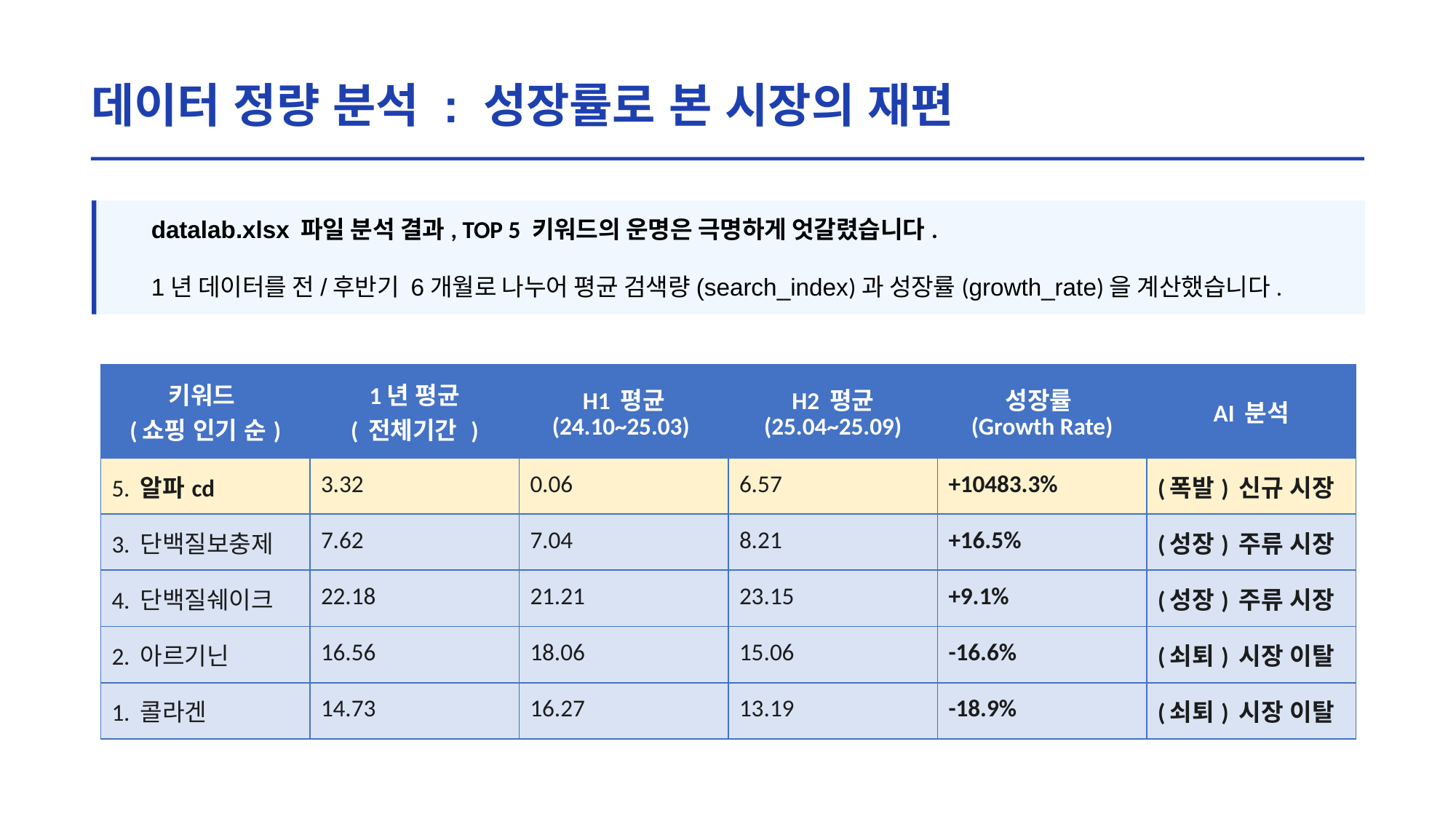

데이터 정량 분석 : 성장률로 본 시장의 재편

datalab.xlsx 파일 분석 결과, TOP 5 키워드의 운명은 극명하게 엇갈렸습니다.

1년 데이터를 전/후반기 6개월로 나누어 평균 검색량(search_index)과 성장률(growth_rate)을 계산했습니다.
| 키워드 (쇼핑 인기 순) | 1년 평균 ( 전체기간 ) | H1 평균 (24.10~25.03) | H2 평균 (25.04~25.09) | 성장률 (Growth Rate) | AI 분석 |
| --- | --- | --- | --- | --- | --- |
| 5. 알파cd | 3.32 | 0.06 | 6.57 | +10483.3% | (폭발) 신규 시장 |
| 3. 단백질보충제 | 7.62 | 7.04 | 8.21 | +16.5% | (성장) 주류 시장 |
| 4. 단백질쉐이크 | 22.18 | 21.21 | 23.15 | +9.1% | (성장) 주류 시장 |
| 2. 아르기닌 | 16.56 | 18.06 | 15.06 | -16.6% | (쇠퇴) 시장 이탈 |
| 1. 콜라겐 | 14.73 | 16.27 | 13.19 | -18.9% | (쇠퇴) 시장 이탈 |